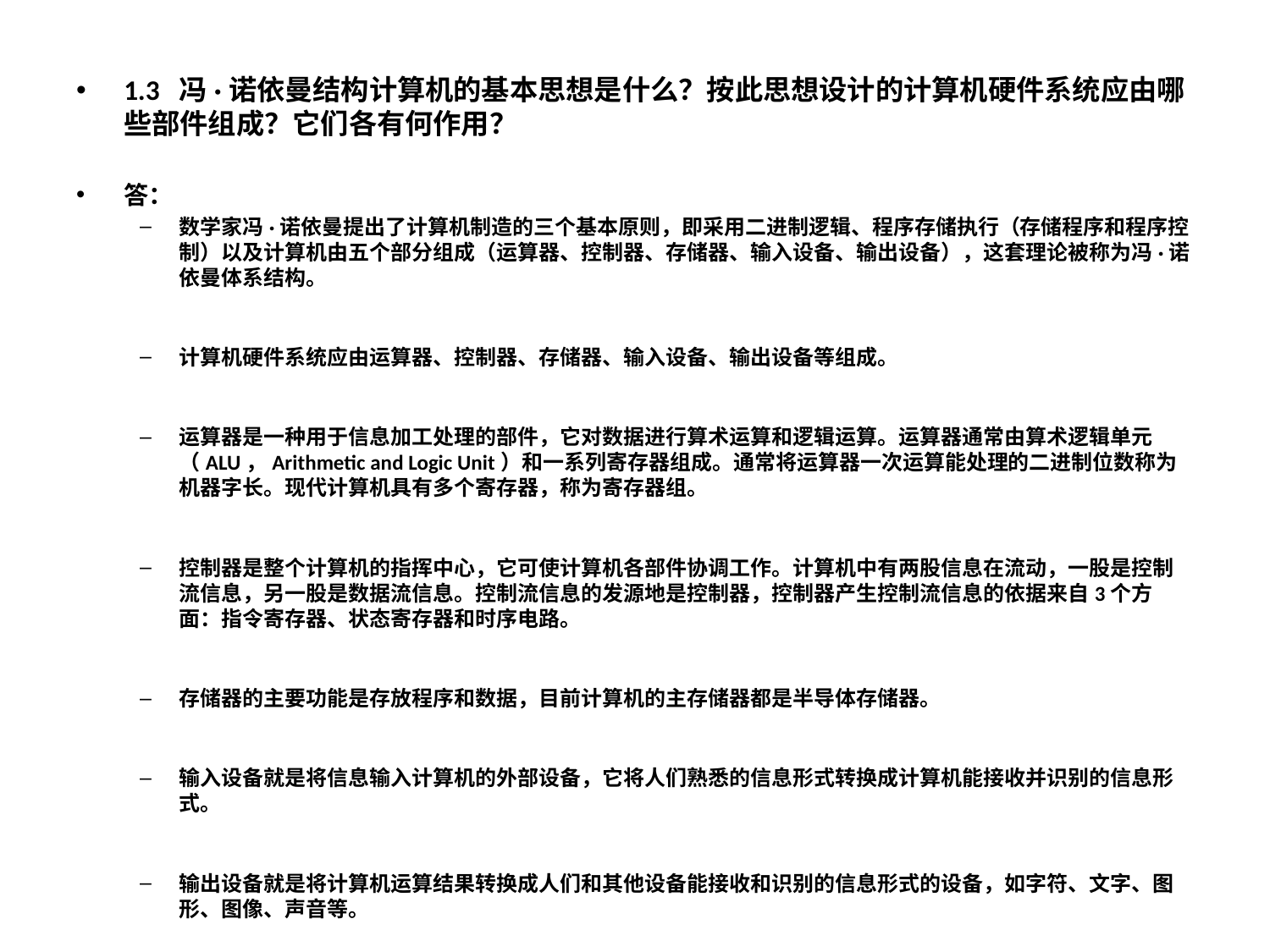

1.3  冯·诺依曼结构计算机的基本思想是什么？按此思想设计的计算机硬件系统应由哪些部件组成？它们各有何作用？

答：
数学家冯·诺依曼提出了计算机制造的三个基本原则，即采用二进制逻辑、程序存储执行（存储程序和程序控制）以及计算机由五个部分组成（运算器、控制器、存储器、输入设备、输出设备），这套理论被称为冯·诺依曼体系结构。

计算机硬件系统应由运算器、控制器、存储器、输入设备、输出设备等组成。

运算器是一种用于信息加工处理的部件，它对数据进行算术运算和逻辑运算。运算器通常由算术逻辑单元（ALU，Arithmetic and Logic Unit）和一系列寄存器组成。通常将运算器一次运算能处理的二进制位数称为机器字长。现代计算机具有多个寄存器，称为寄存器组。

控制器是整个计算机的指挥中心，它可使计算机各部件协调工作。计算机中有两股信息在流动，一股是控制流信息，另一股是数据流信息。控制流信息的发源地是控制器，控制器产生控制流信息的依据来自3个方面：指令寄存器、状态寄存器和时序电路。

存储器的主要功能是存放程序和数据，目前计算机的主存储器都是半导体存储器。

输入设备就是将信息输入计算机的外部设备，它将人们熟悉的信息形式转换成计算机能接收并识别的信息形式。

输出设备就是将计算机运算结果转换成人们和其他设备能接收和识别的信息形式的设备，如字符、文字、图形、图像、声音等。